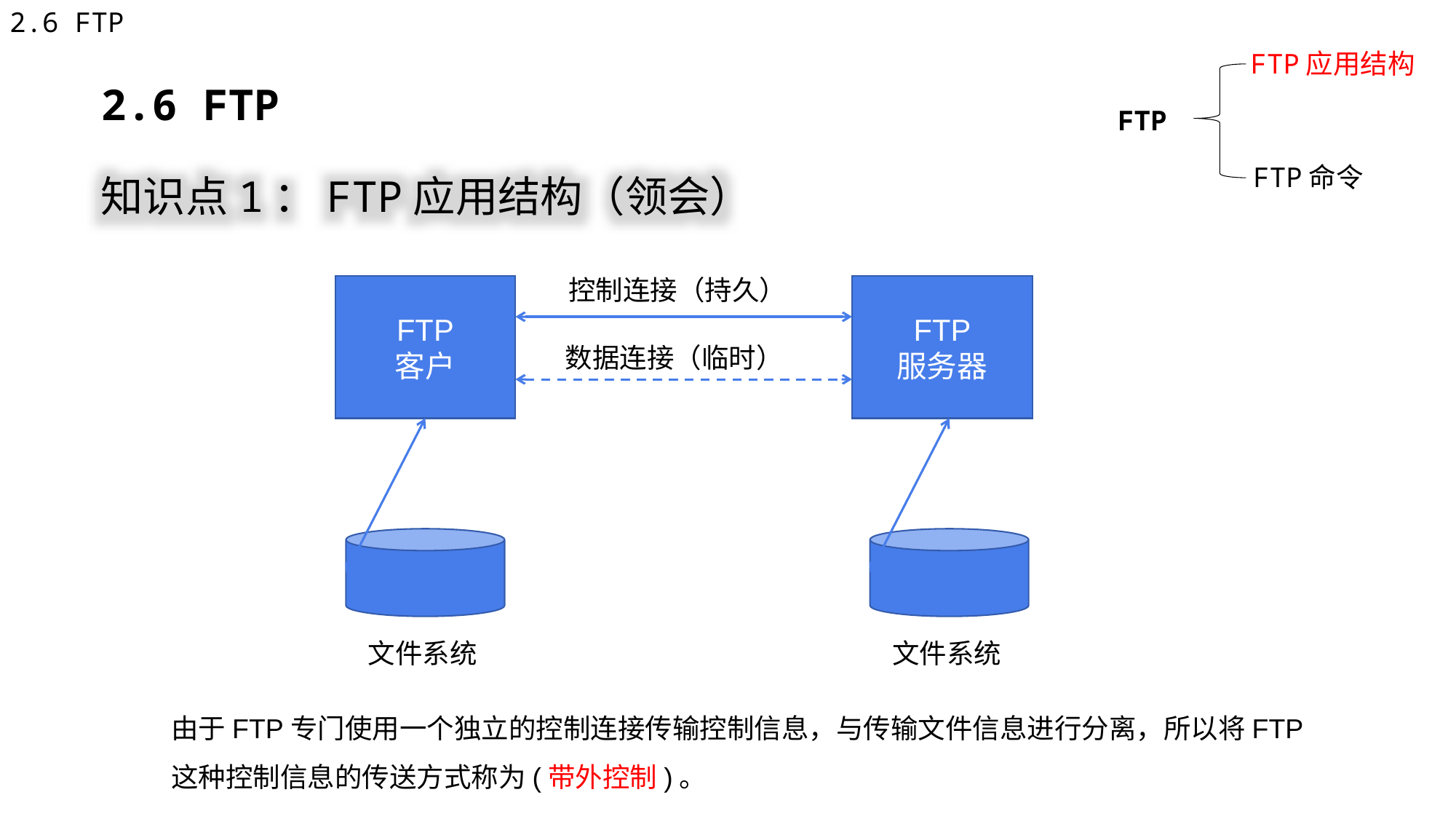

2.6 FTP
FTP应用结构

FTP
FTP命令
2.6 FTP
知识点1：FTP应用结构（领会）
控制连接（持久）
FTP
客户
FTP
服务器
数据连接（临时）

文件系统
文件系统
由于FTP专门使用一个独立的控制连接传输控制信息，与传输文件信息进行分离，所以将FTP这种控制信息的传送方式称为(带外控制)。